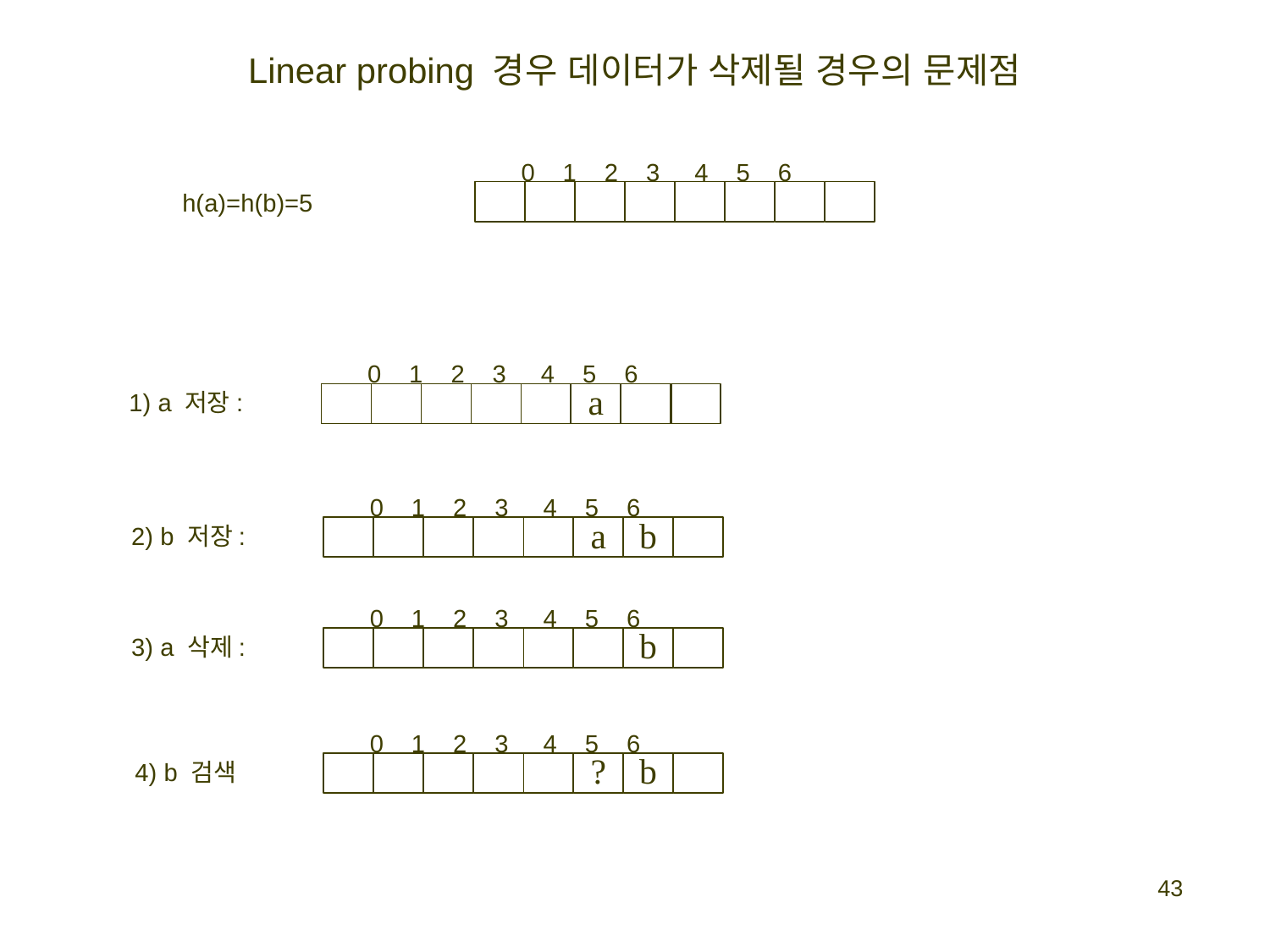

Linear probing 경우 데이터가 삭제될 경우의 문제점
0    1    2    3     4    5    6
h(a)=h(b)=5

0    1    2    3     4    5    6
1) a 저장:

a

0    1    2    3     4    5    6
2) b 저장:

a
b

0    1    2    3     4    5    6
3) a 삭제:

b

0    1    2    3     4    5    6
4) b 검색

?
b

43